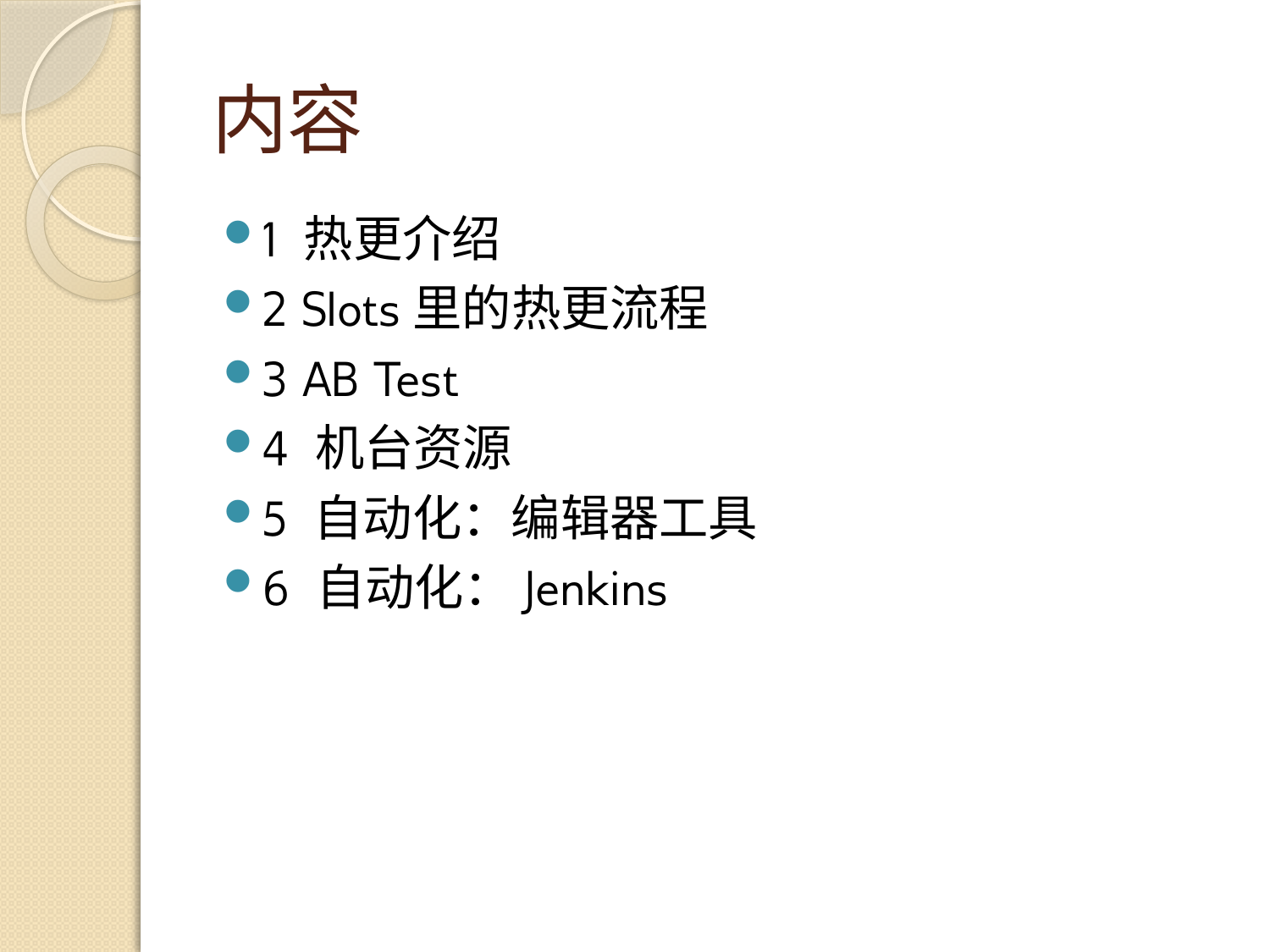

# 内容
1 热更介绍
2 Slots里的热更流程
3 AB Test
4 机台资源
5 自动化：编辑器工具
6 自动化：Jenkins